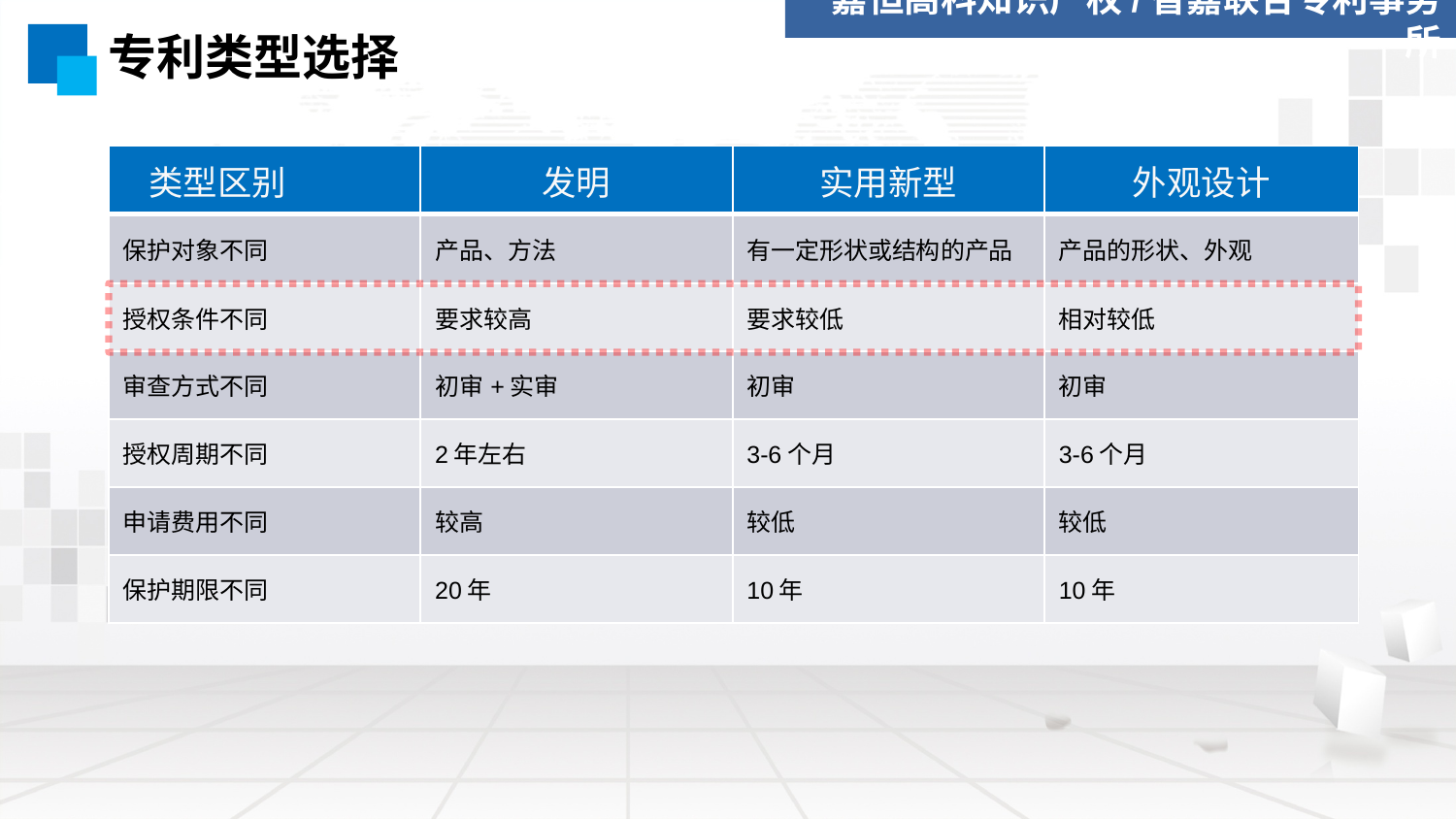

嘉恒高科知识产权/智嘉联合专利事务所
专利类型选择
| 类型区别 | 发明 | 实用新型 | 外观设计 |
| --- | --- | --- | --- |
| 保护对象不同 | 产品、方法 | 有一定形状或结构的产品 | 产品的形状、外观 |
| 授权条件不同 | 要求较高 | 要求较低 | 相对较低 |
| 审查方式不同 | 初审+实审 | 初审 | 初审 |
| 授权周期不同 | 2年左右 | 3-6个月 | 3-6个月 |
| 申请费用不同 | 较高 | 较低 | 较低 |
| 保护期限不同 | 20年 | 10年 | 10年 |